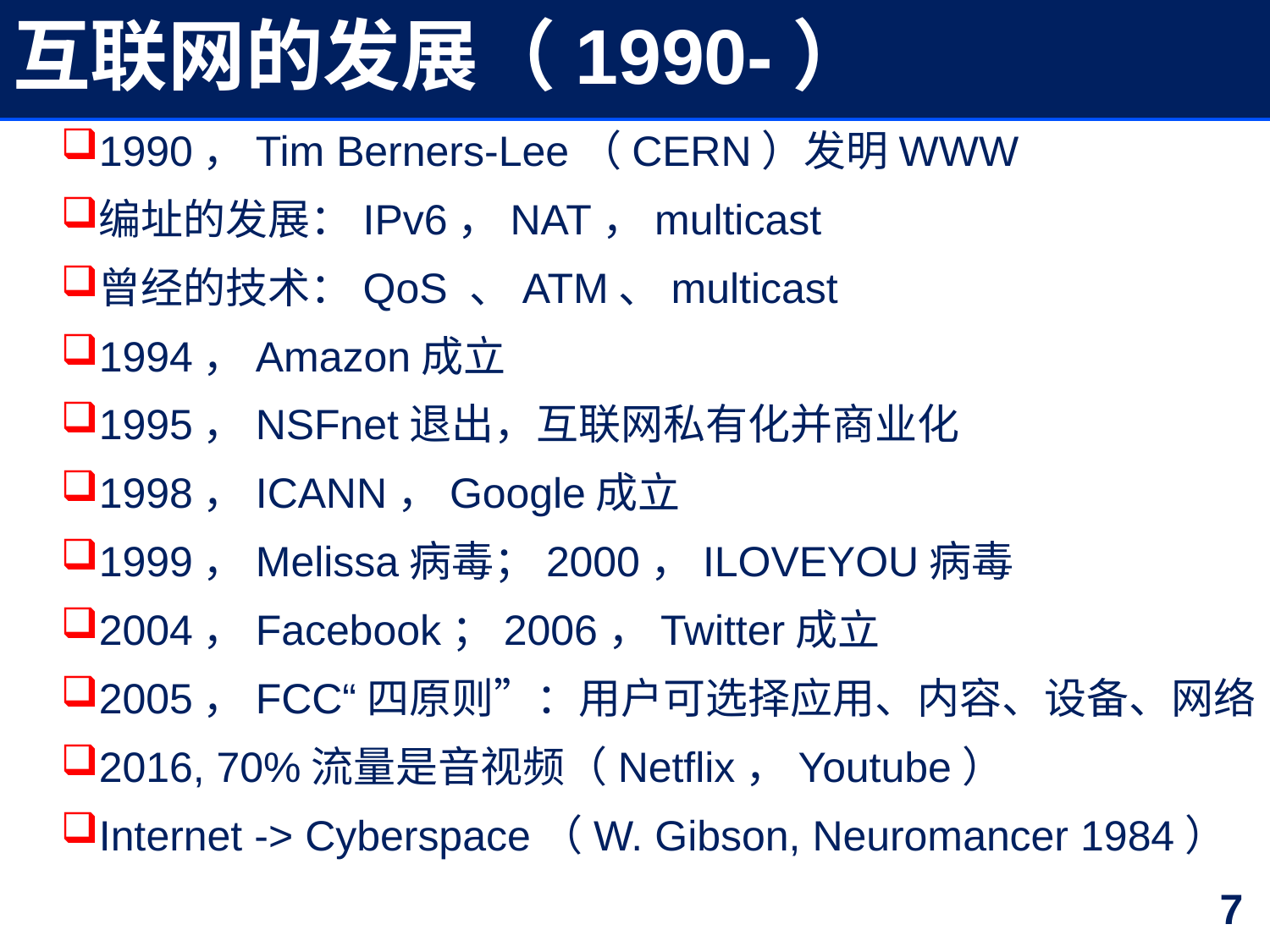

# 互联网的发展（1990-）
1990，Tim Berners-Lee（CERN）发明WWW
编址的发展：IPv6，NAT，multicast
曾经的技术：QoS 、ATM、multicast
1994，Amazon成立
1995，NSFnet退出，互联网私有化并商业化
1998，ICANN，Google成立
1999，Melissa病毒；2000，ILOVEYOU病毒
2004，Facebook；2006，Twitter成立
2005，FCC“四原则”：用户可选择应用、内容、设备、网络
2016, 70%流量是音视频（Netflix，Youtube）
Internet -> Cyberspace（W. Gibson, Neuromancer 1984）

7